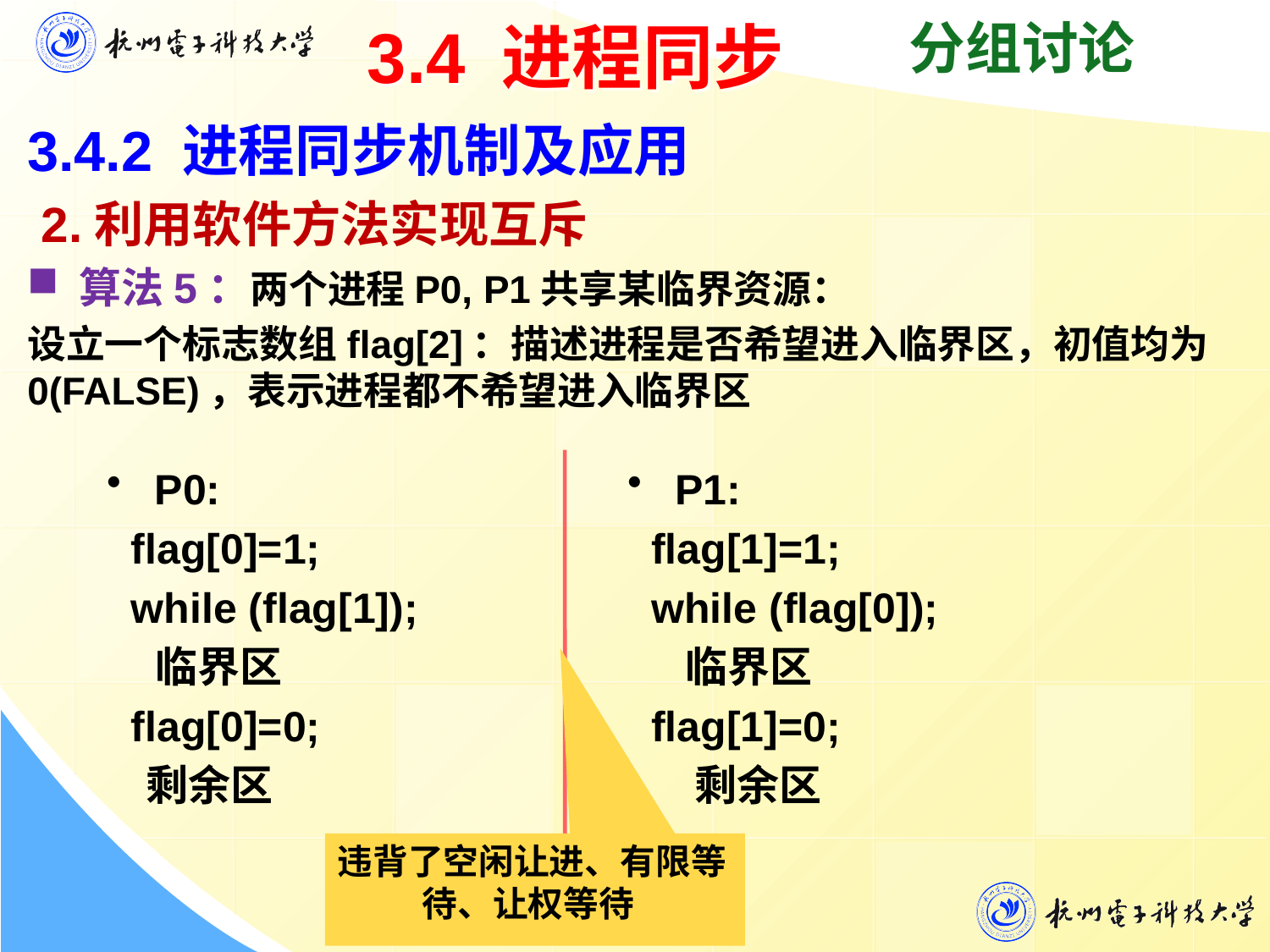

3.4 进程同步
分组讨论
3.4.2 进程同步机制及应用
 2.利用软件方法实现互斥
 算法5：两个进程P0, P1共享某临界资源：
设立一个标志数组flag[2]：描述进程是否希望进入临界区，初值均为0(FALSE)，表示进程都不希望进入临界区

P0:
  flag[0]=1;
  while (flag[1]);
    临界区
  flag[0]=0;
   剩余区

P1:
  flag[1]=1;
  while (flag[0]);
     临界区
  flag[1]=0;
      剩余区

违背了空闲让进、有限等待、让权等待